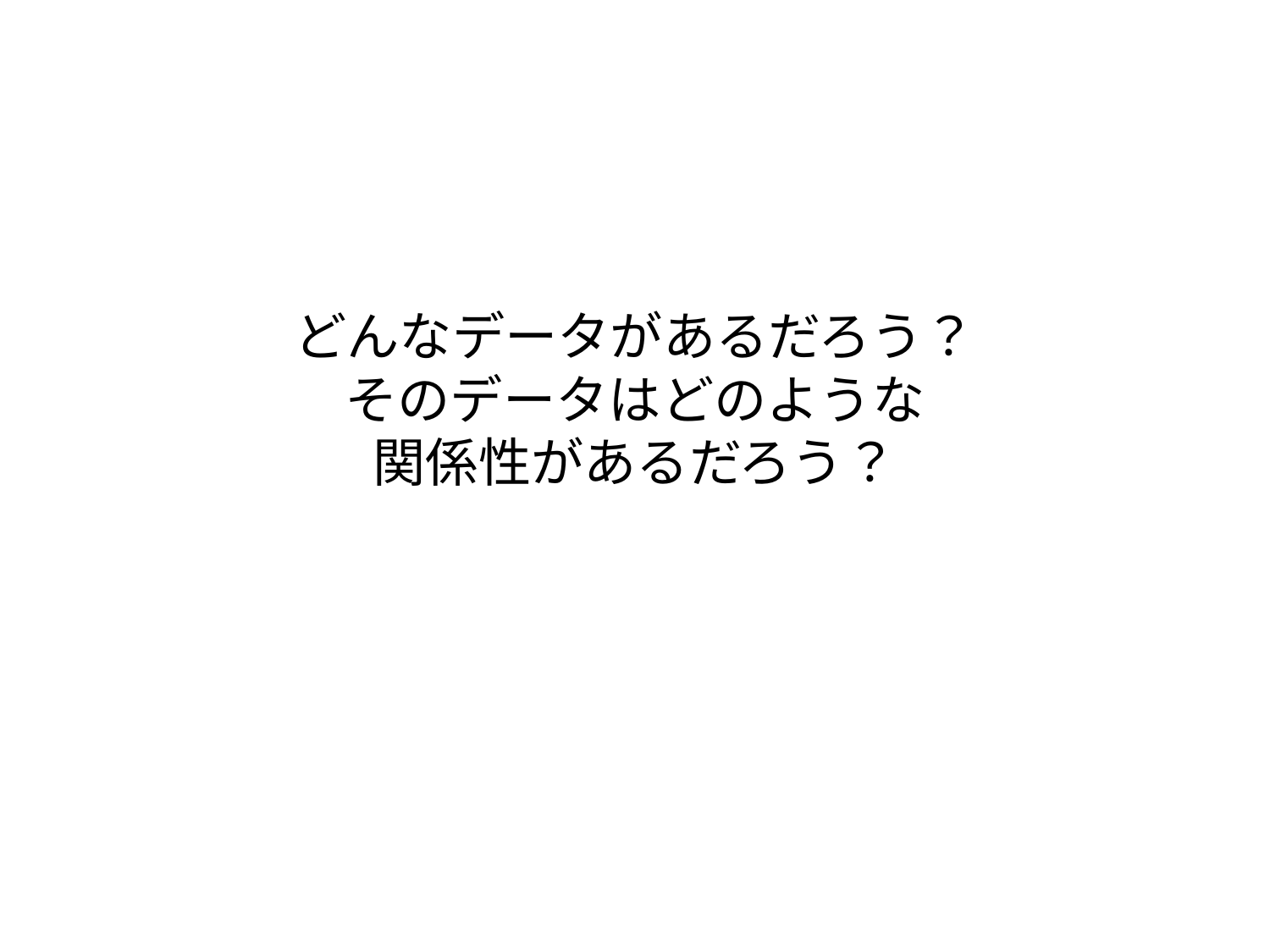

# どんなデータがあるだろう？ そのデータはどのような 関係性があるだろう？